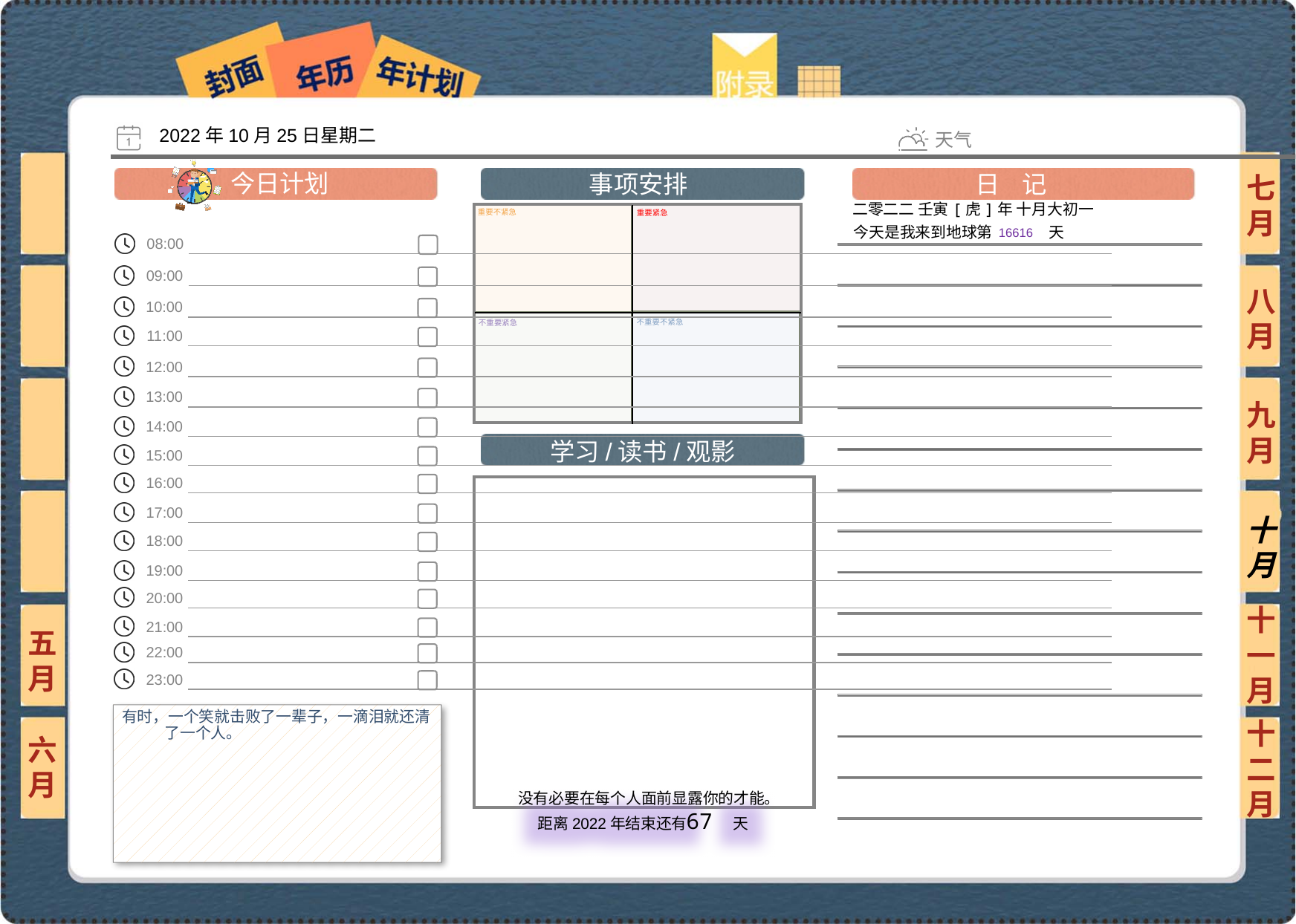

2022年10月25日星期二
七月
二零二二 壬寅[虎]年 十月大初一
16616
八月
九月
十月
十一月
五月
有时，一个笑就击败了一辈子，一滴泪就还清了一个人。

六月
十二月
67
 没有必要在每个人面前显露你的才能。